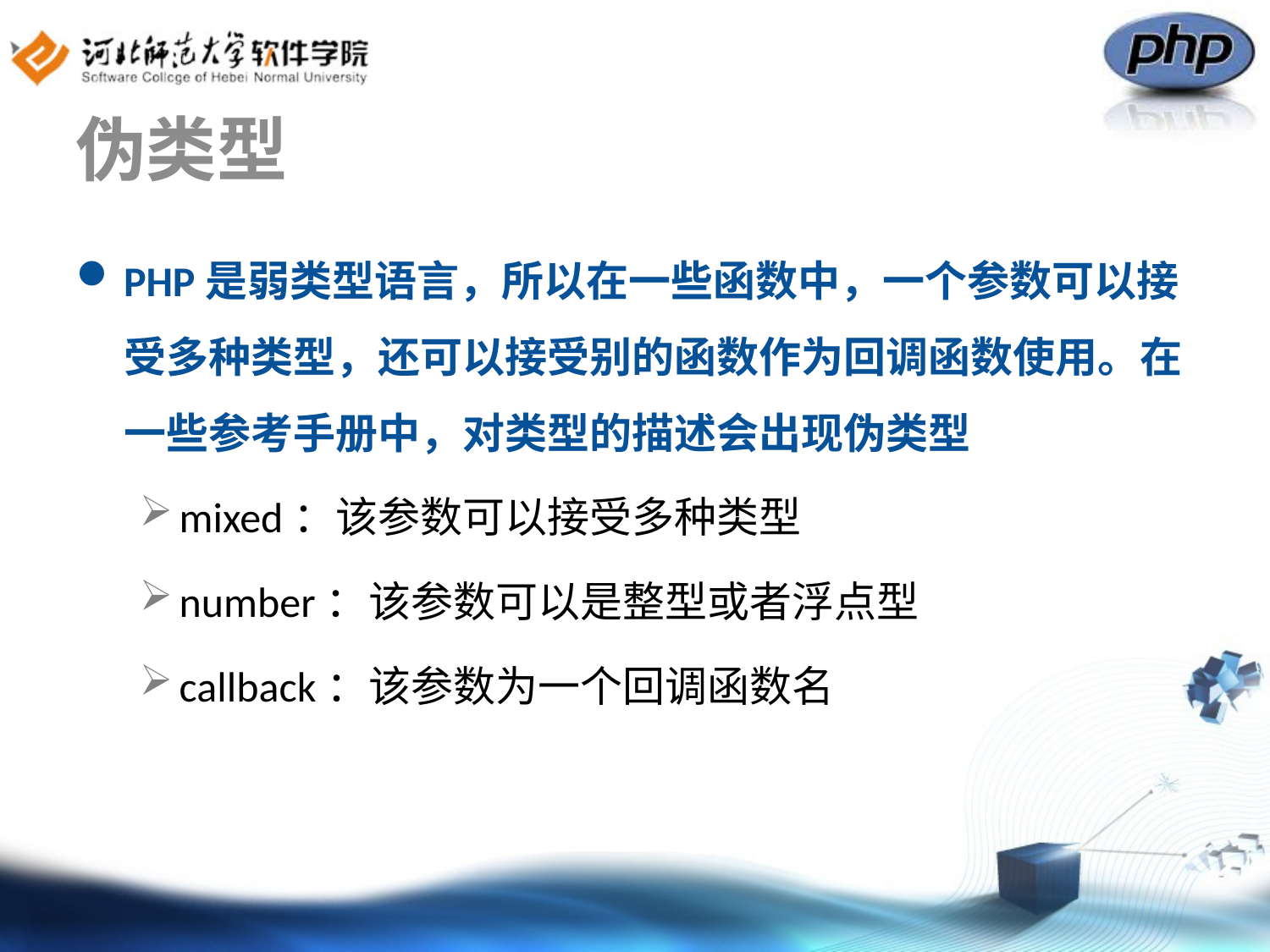

# 伪类型
PHP是弱类型语言，所以在一些函数中，一个参数可以接受多种类型，还可以接受别的函数作为回调函数使用。在一些参考手册中，对类型的描述会出现伪类型
mixed：该参数可以接受多种类型
number：该参数可以是整型或者浮点型
callback：该参数为一个回调函数名